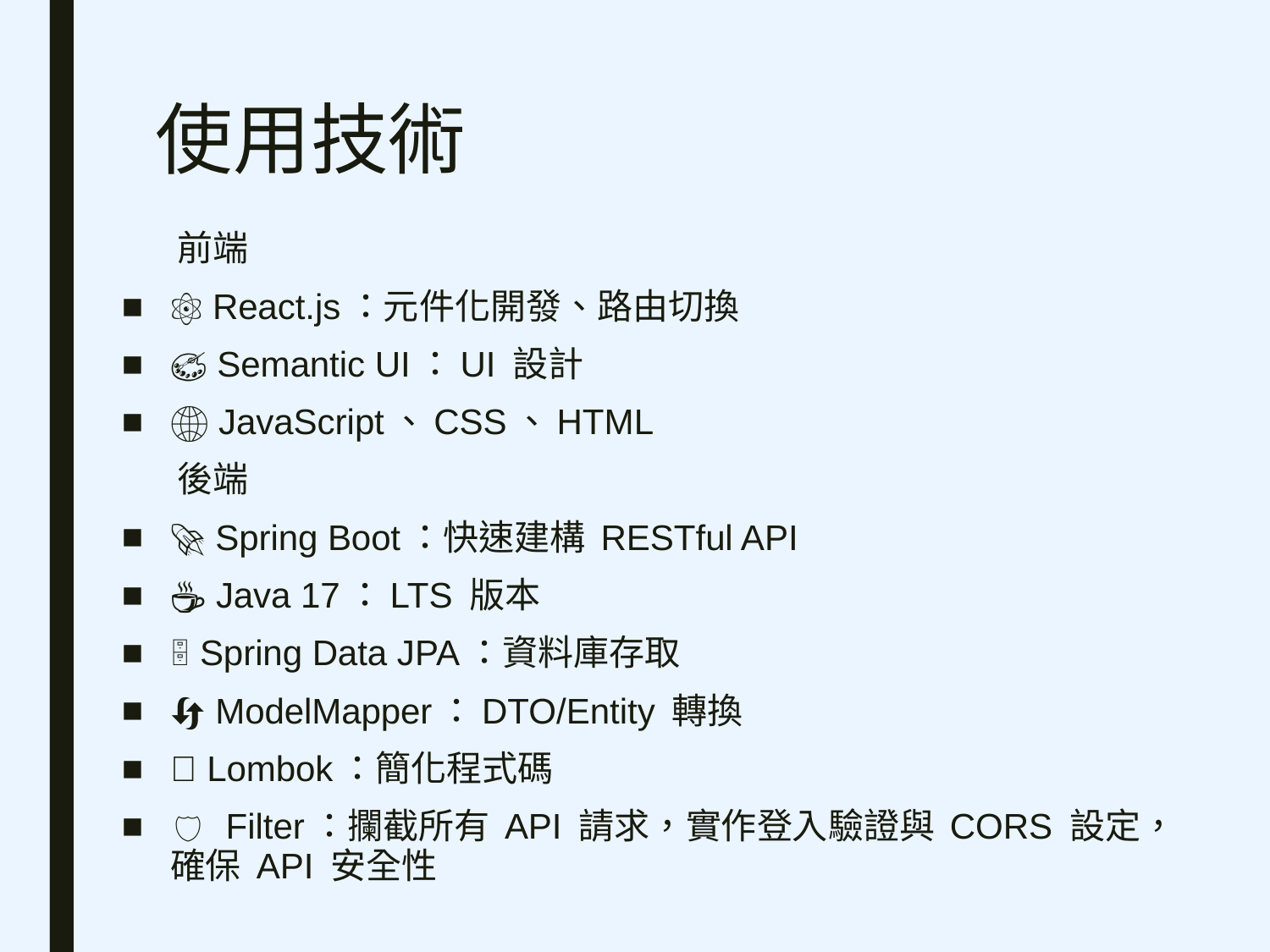

# 使用技術

      前端
⚛️ React.js：元件化開發、路由切換
🎨 Semantic UI：UI 設計
🌐 JavaScript、CSS、HTML
      後端
🚀 Spring Boot：快速建構 RESTful API
☕ Java 17：LTS 版本
🗄️ Spring Data JPA：資料庫存取
🔄 ModelMapper：DTO/Entity 轉換
🧰 Lombok：簡化程式碼
🛡️  Filter：攔截所有 API 請求，實作登入驗證與 CORS 設定，確保 API 安全性